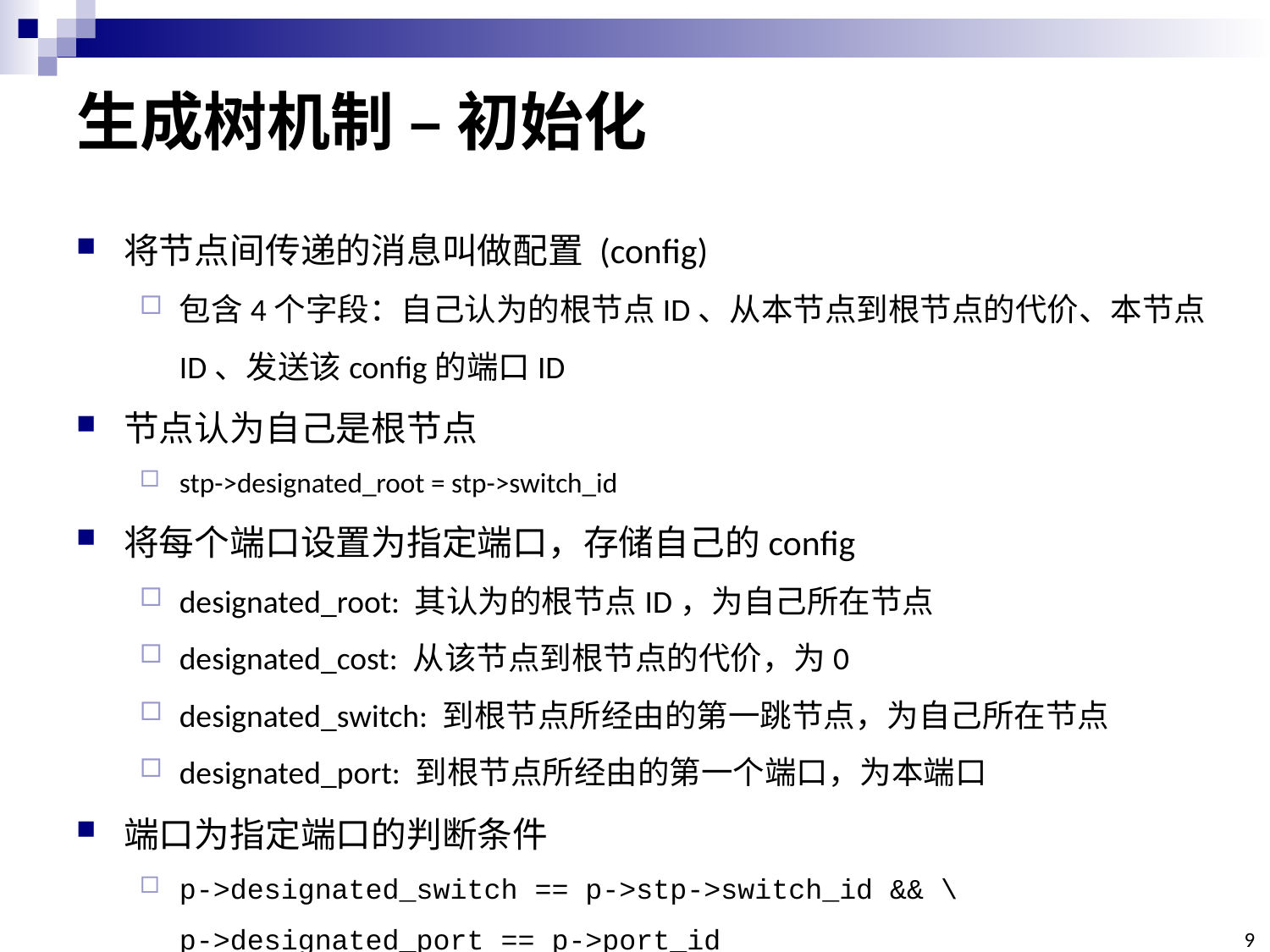

# 生成树机制 – 初始化
将节点间传递的消息叫做配置 (config)
包含4个字段：自己认为的根节点ID、从本节点到根节点的代价、本节点ID、发送该config的端口ID
节点认为自己是根节点
stp->designated_root = stp->switch_id
将每个端口设置为指定端口，存储自己的config
designated_root: 其认为的根节点ID，为自己所在节点
designated_cost: 从该节点到根节点的代价，为0
designated_switch: 到根节点所经由的第一跳节点，为自己所在节点
designated_port: 到根节点所经由的第一个端口，为本端口
端口为指定端口的判断条件
p->designated_switch == p->stp->switch_id && \
p->designated_port == p->port_id

9